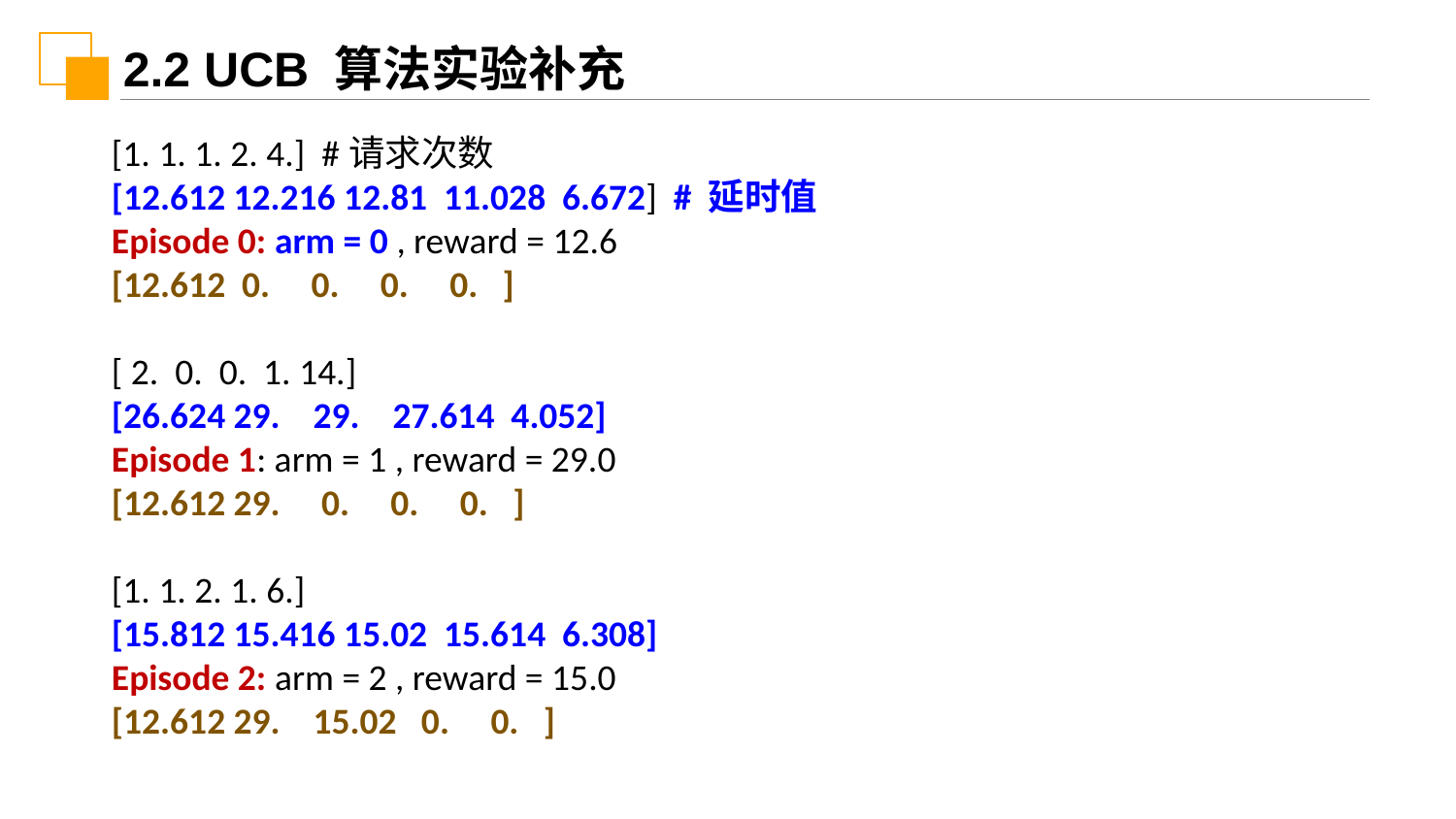

2.2 UCB 算法实验补充
[1. 1. 1. 2. 4.]  #请求次数
[12.612 12.216 12.81  11.028  6.672]  # 延时值
Episode 0: arm = 0 , reward = 12.6
[12.612  0.     0.     0.     0.   ]

[ 2.  0.  0.  1. 14.]
[26.624 29.    29.    27.614  4.052]
Episode 1: arm = 1 , reward = 29.0
[12.612 29.     0.     0.     0.   ]

[1. 1. 2. 1. 6.]
[15.812 15.416 15.02  15.614  6.308]
Episode 2: arm = 2 , reward = 15.0
[12.612 29.    15.02   0.     0.   ]